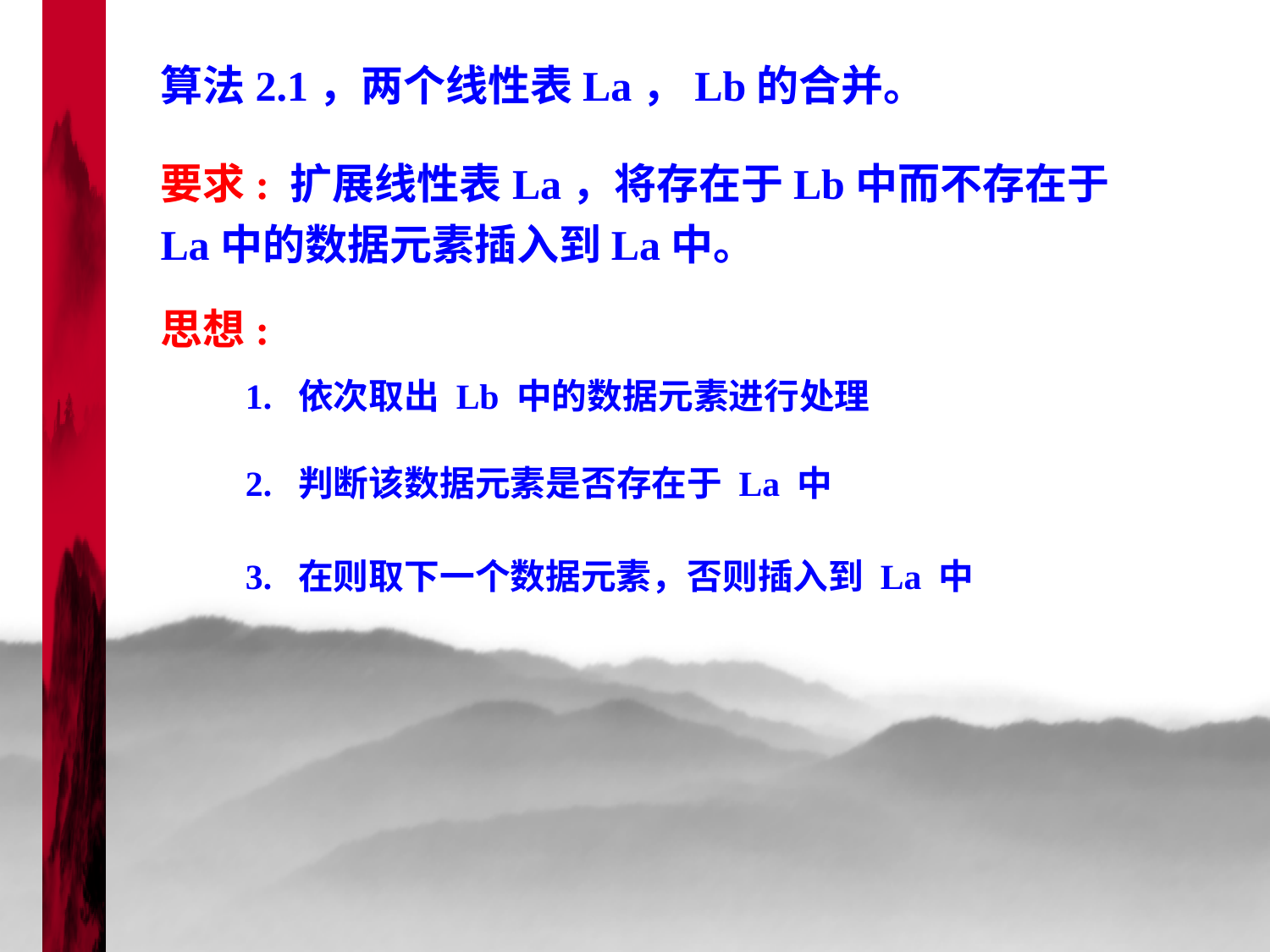

算法2.1，两个线性表La，Lb的合并。
要求: 扩展线性表La，将存在于Lb中而不存在于La中的数据元素插入到La中。
思想:
1.  依次取出 Lb 中的数据元素进行处理
2.  判断该数据元素是否存在于 La 中
3.  在则取下一个数据元素，否则插入到 La 中